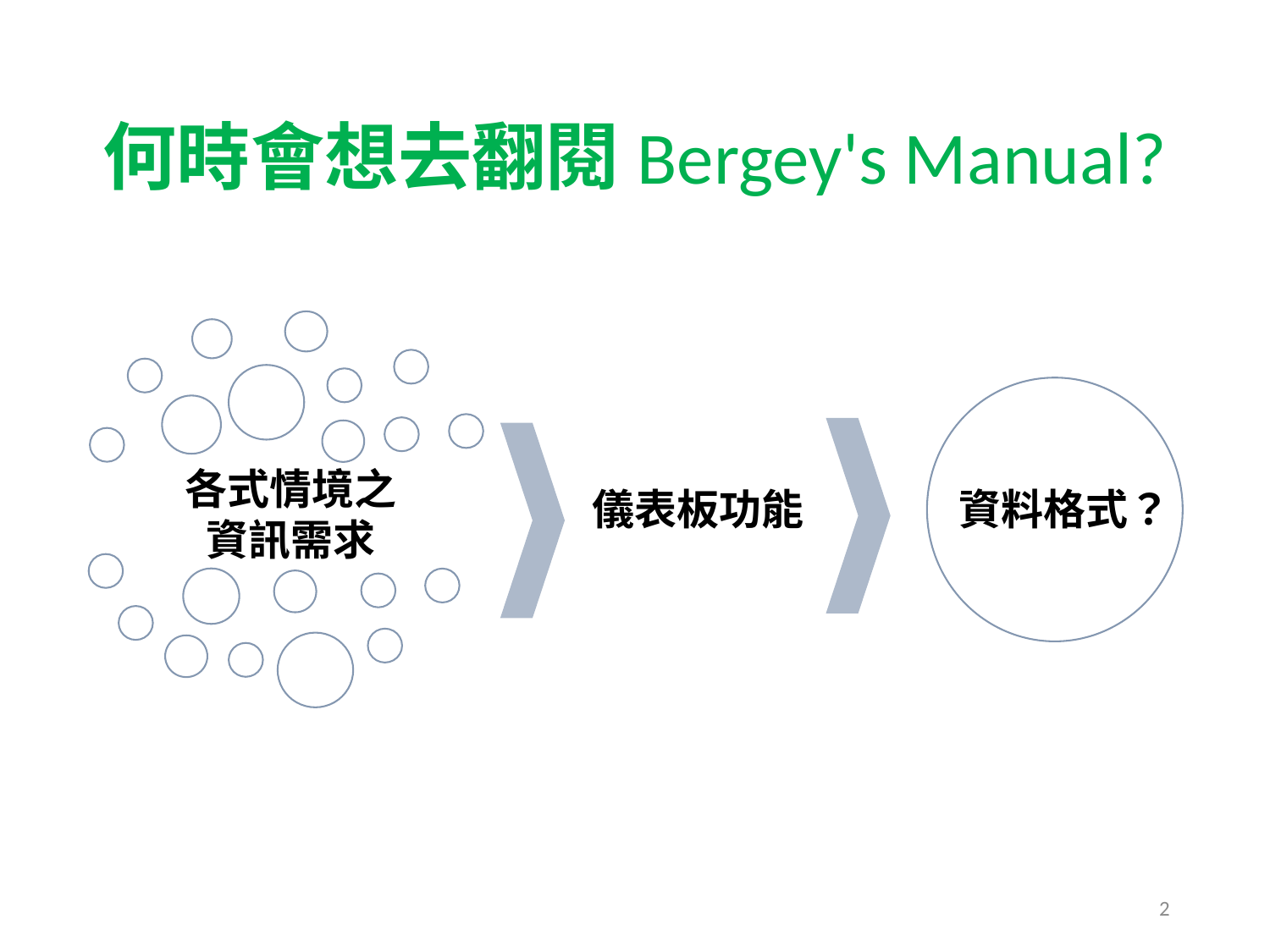

# 何時會想去翻閱Bergey's Manual?

各式情境之
資訊需求
資料格式？
儀表板功能

2